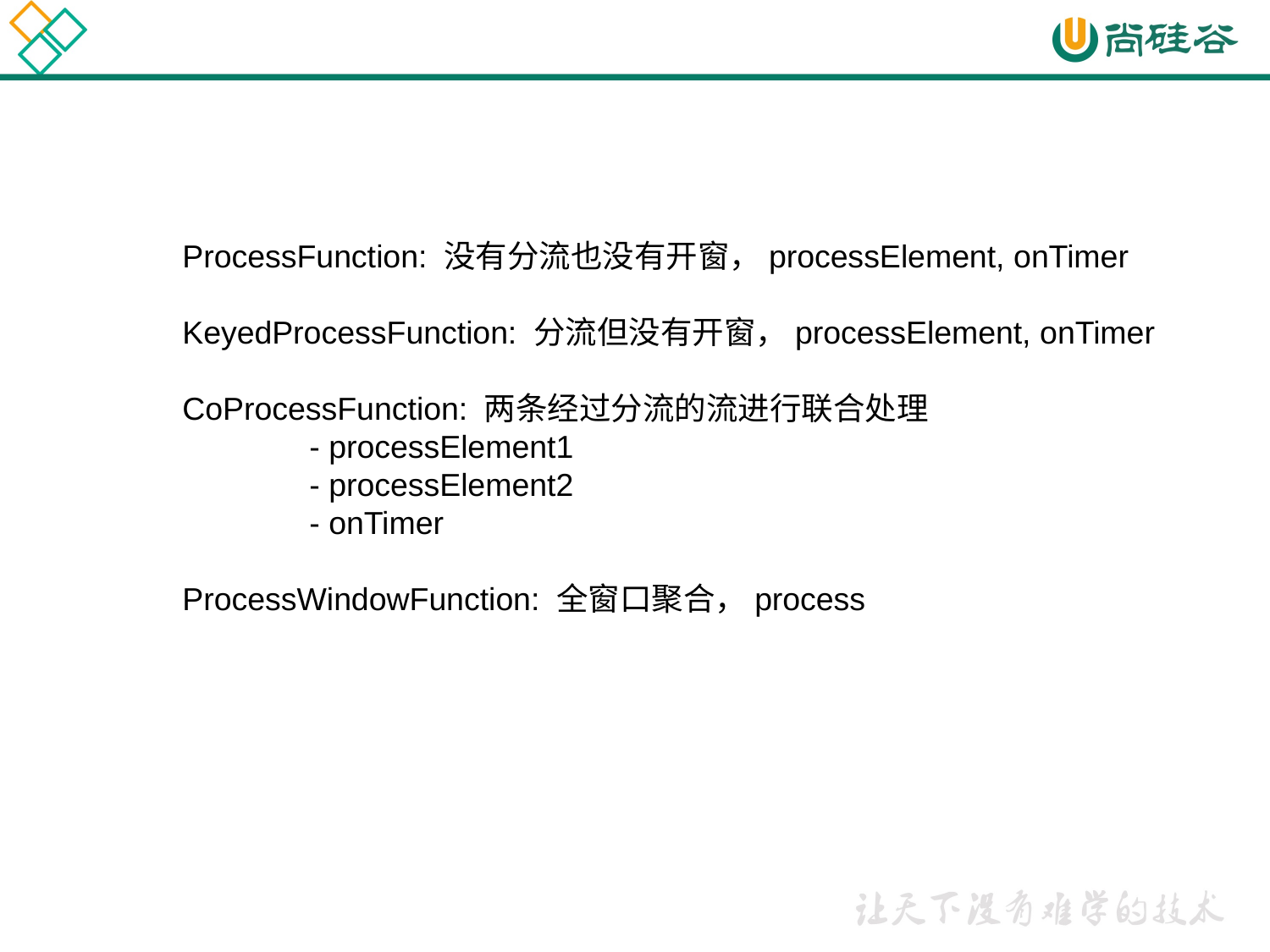

ProcessFunction: 没有分流也没有开窗，processElement, onTimer

KeyedProcessFunction: 分流但没有开窗，processElement, onTimer

CoProcessFunction: 两条经过分流的流进行联合处理
	- processElement1
	- processElement2
	- onTimer

ProcessWindowFunction: 全窗口聚合，process